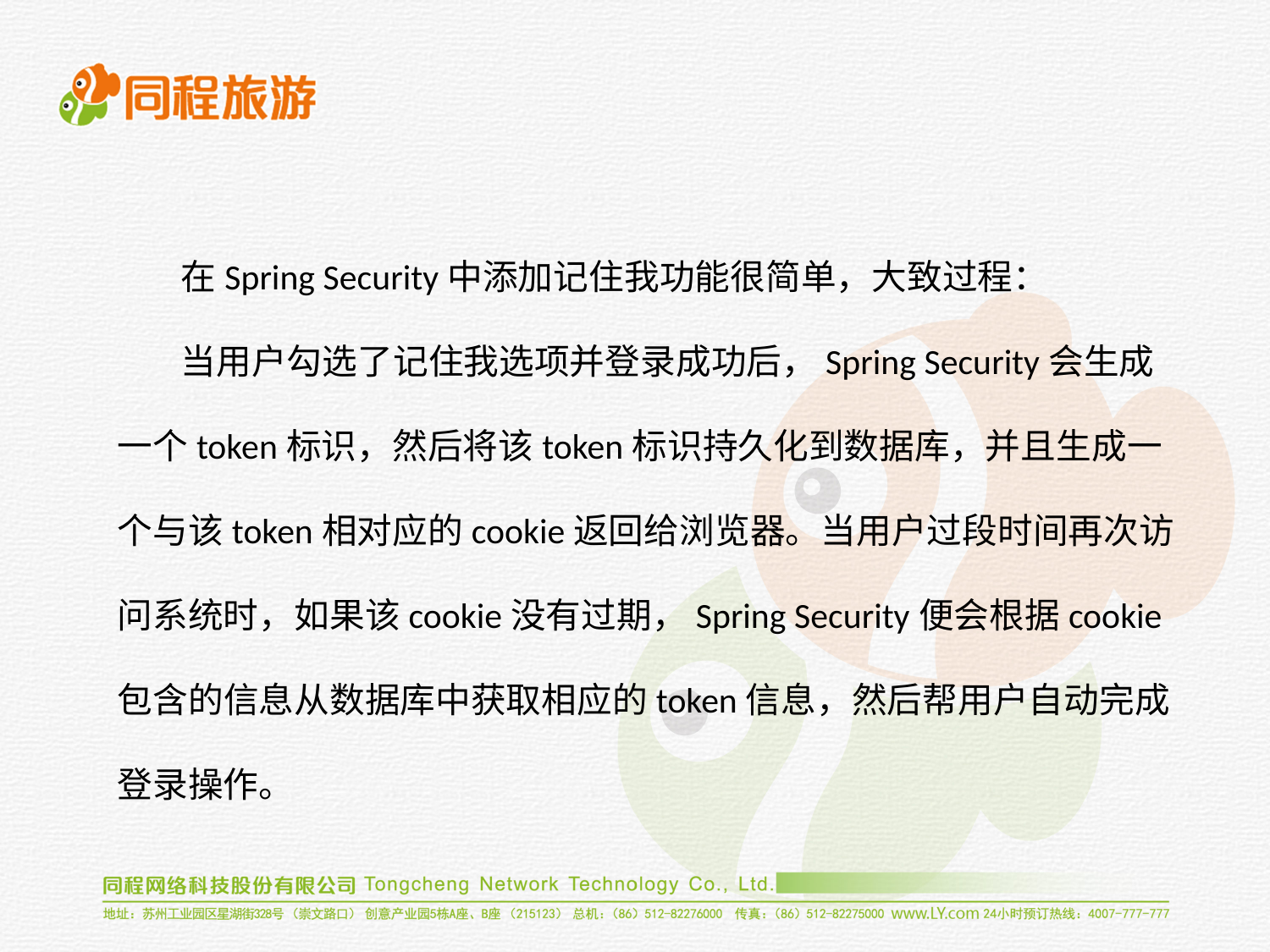

在Spring Security中添加记住我功能很简单，大致过程：
当用户勾选了记住我选项并登录成功后，Spring Security会生成一个token标识，然后将该token标识持久化到数据库，并且生成一个与该token相对应的cookie返回给浏览器。当用户过段时间再次访问系统时，如果该cookie没有过期，Spring Security便会根据cookie包含的信息从数据库中获取相应的token信息，然后帮用户自动完成登录操作。